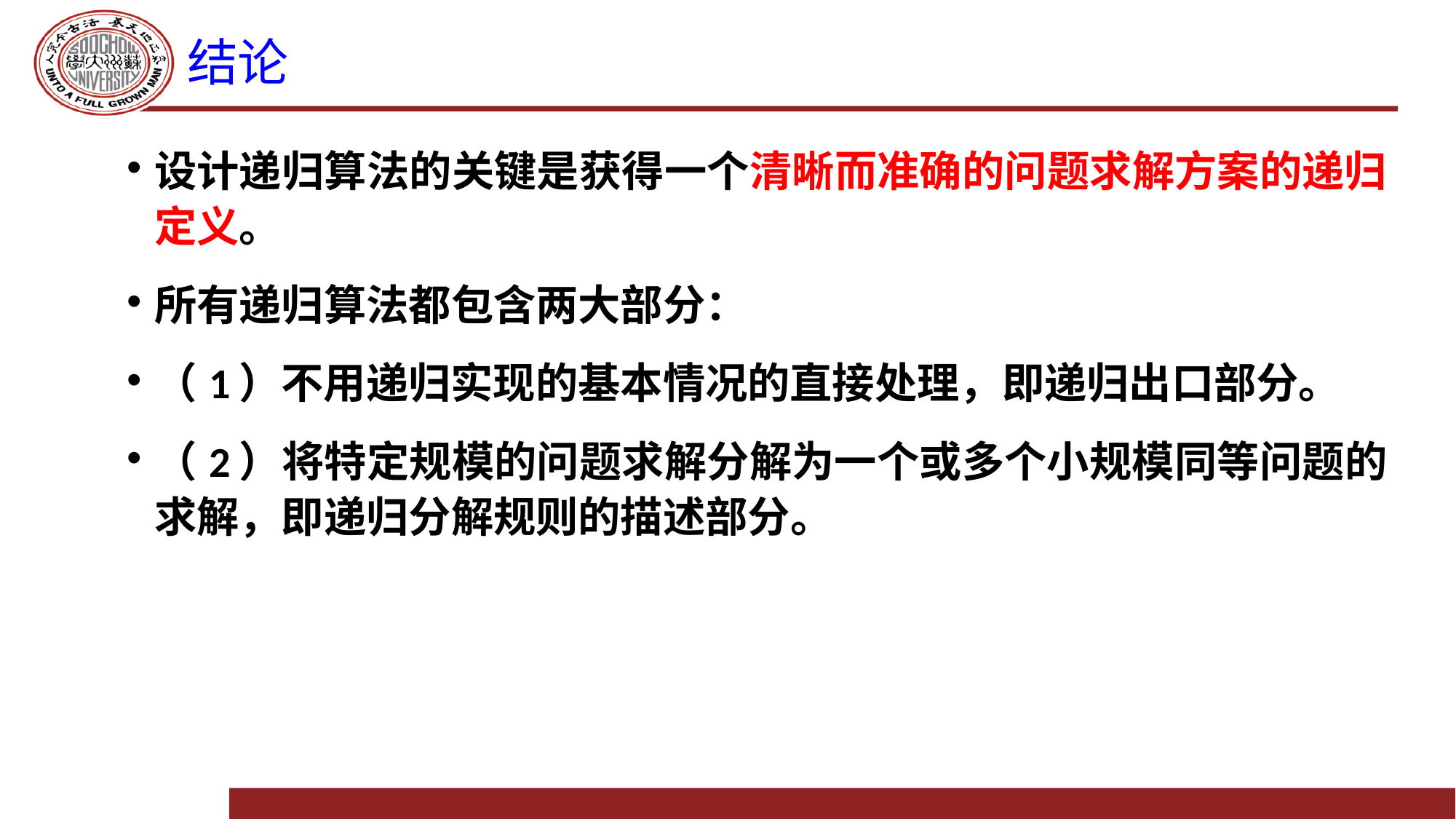

# 结论
设计递归算法的关键是获得一个清晰而准确的问题求解方案的递归定义。
所有递归算法都包含两大部分：
（1）不用递归实现的基本情况的直接处理，即递归出口部分。
（2）将特定规模的问题求解分解为一个或多个小规模同等问题的求解，即递归分解规则的描述部分。